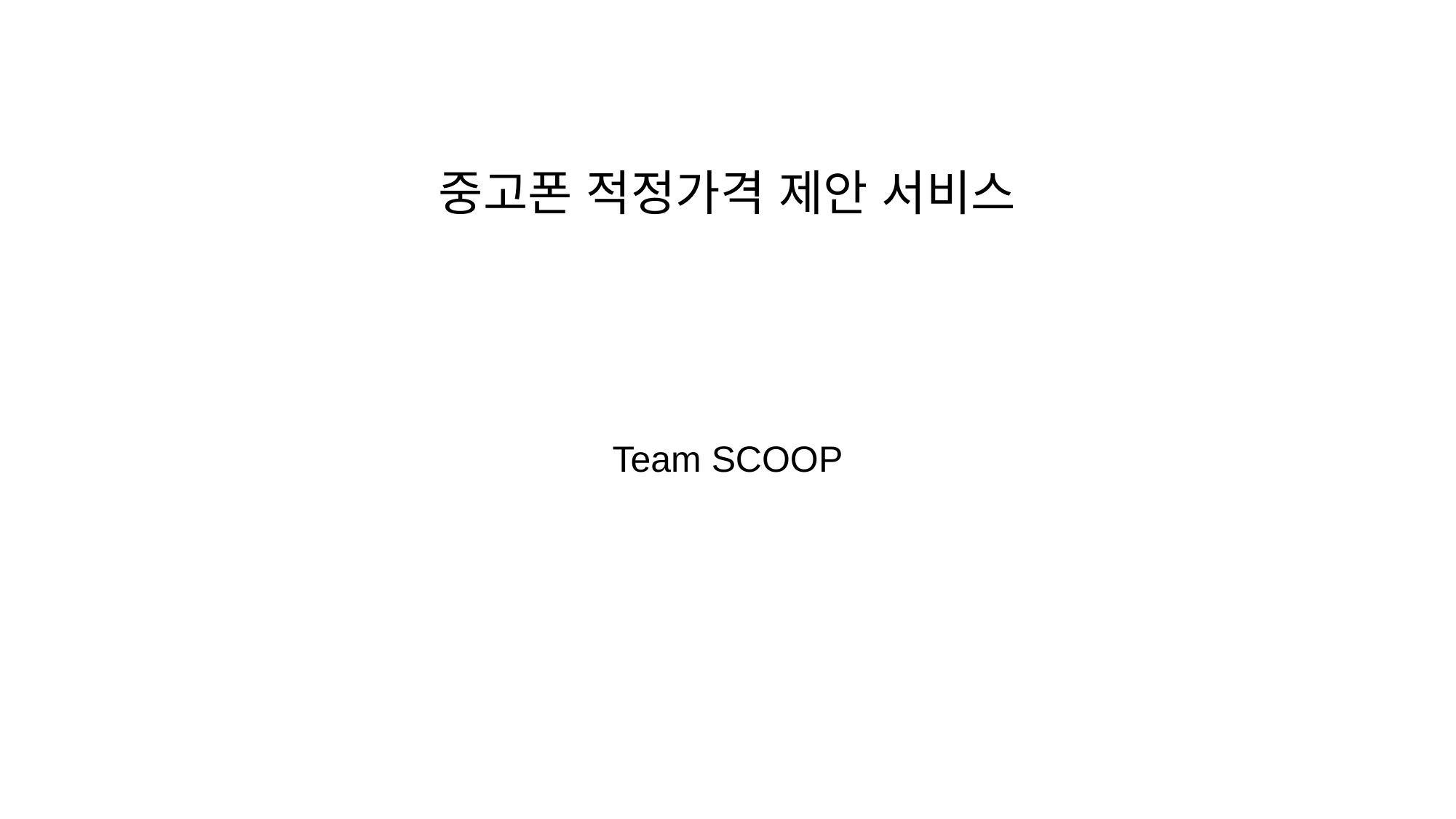

# 중고폰 적정가격 제안 서비스
Team SCOOP